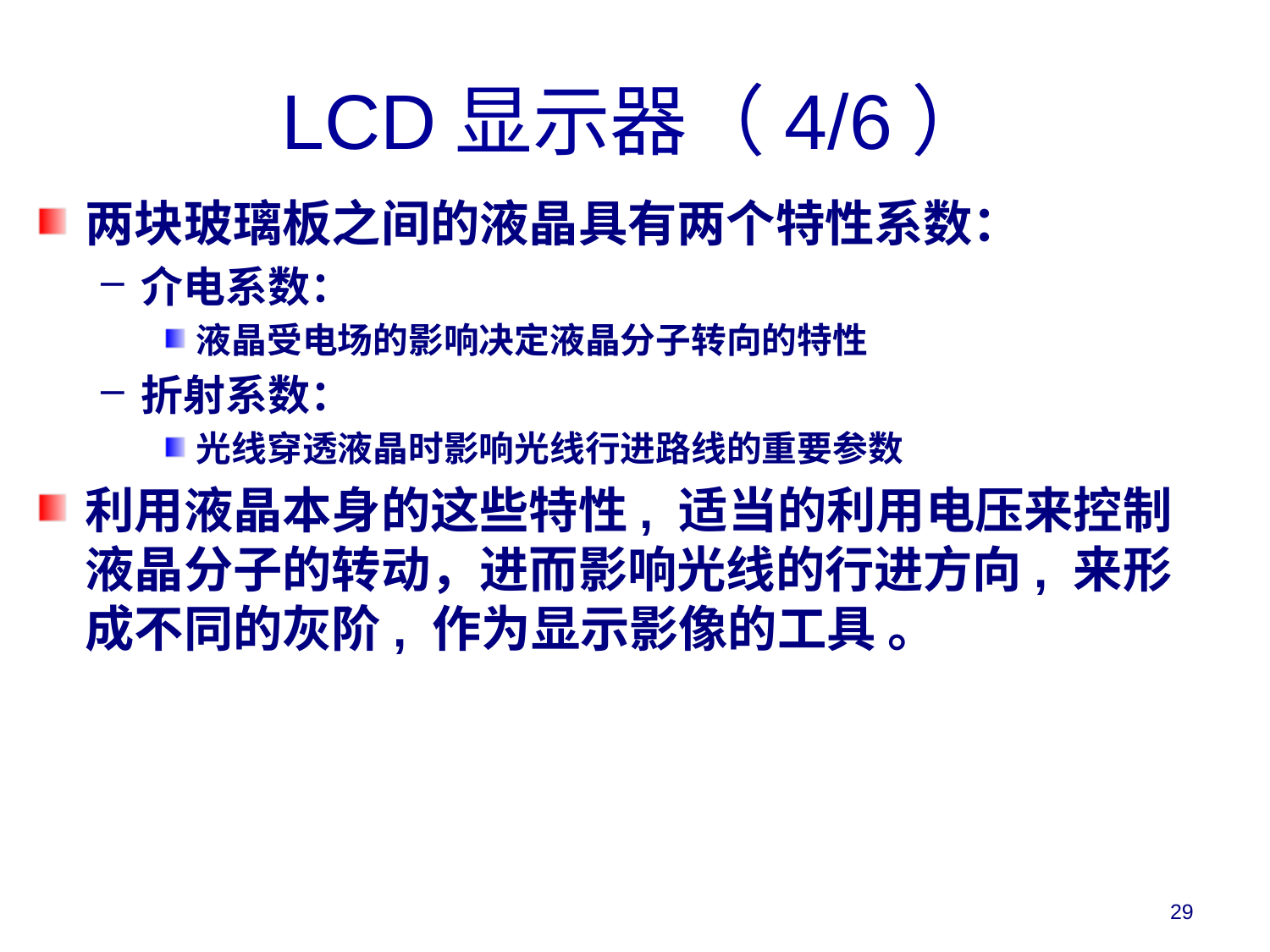

# LCD显示器（4/6）
两块玻璃板之间的液晶具有两个特性系数：
介电系数：
液晶受电场的影响决定液晶分子转向的特性
折射系数：
光线穿透液晶时影响光线行进路线的重要参数
利用液晶本身的这些特性, 适当的利用电压来控制液晶分子的转动，进而影响光线的行进方向, 来形成不同的灰阶, 作为显示影像的工具 。
29